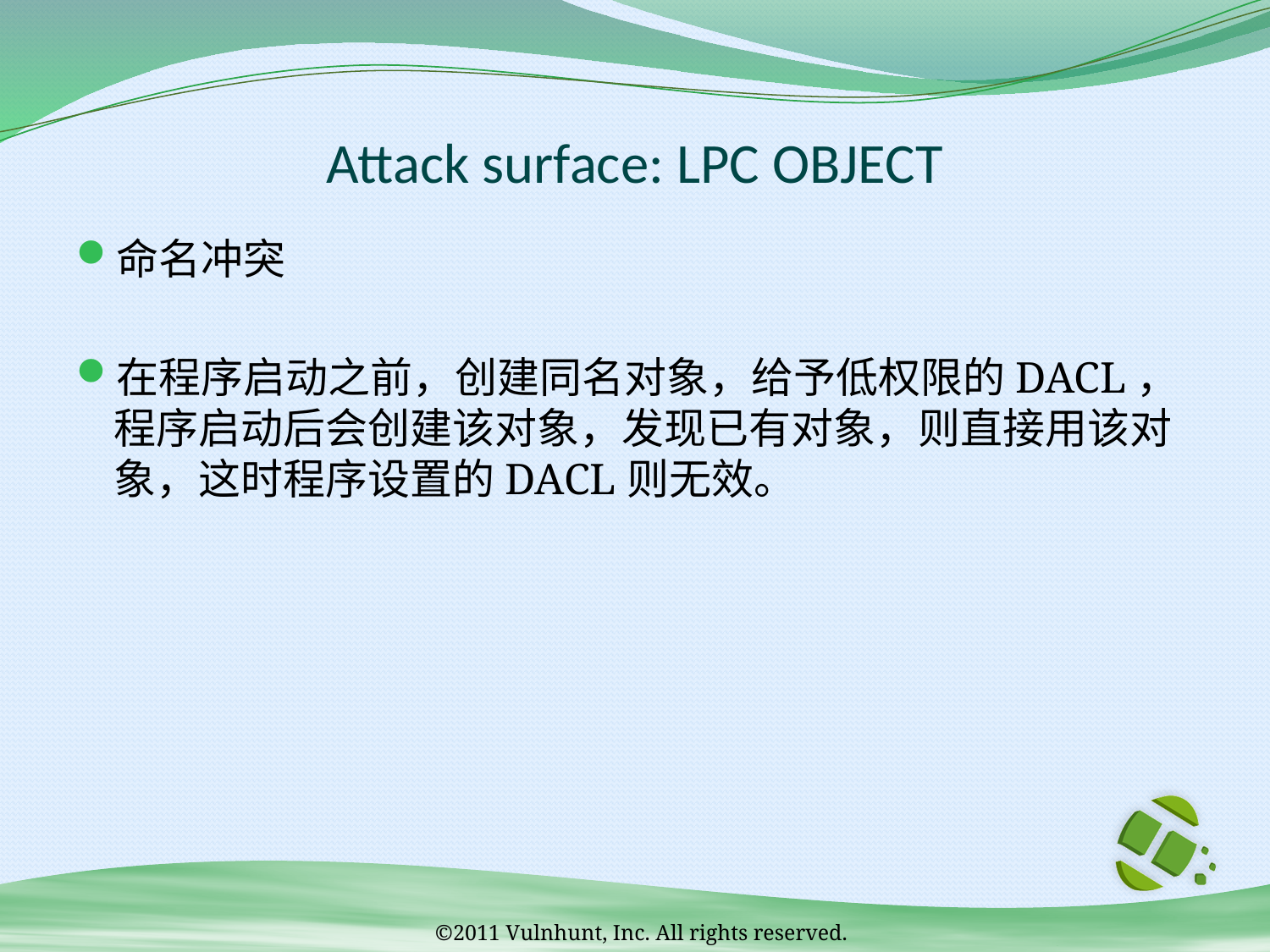

# Attack surface: LPC OBJECT
命名冲突

在程序启动之前，创建同名对象，给予低权限的DACL，程序启动后会创建该对象，发现已有对象，则直接用该对象，这时程序设置的DACL则无效。